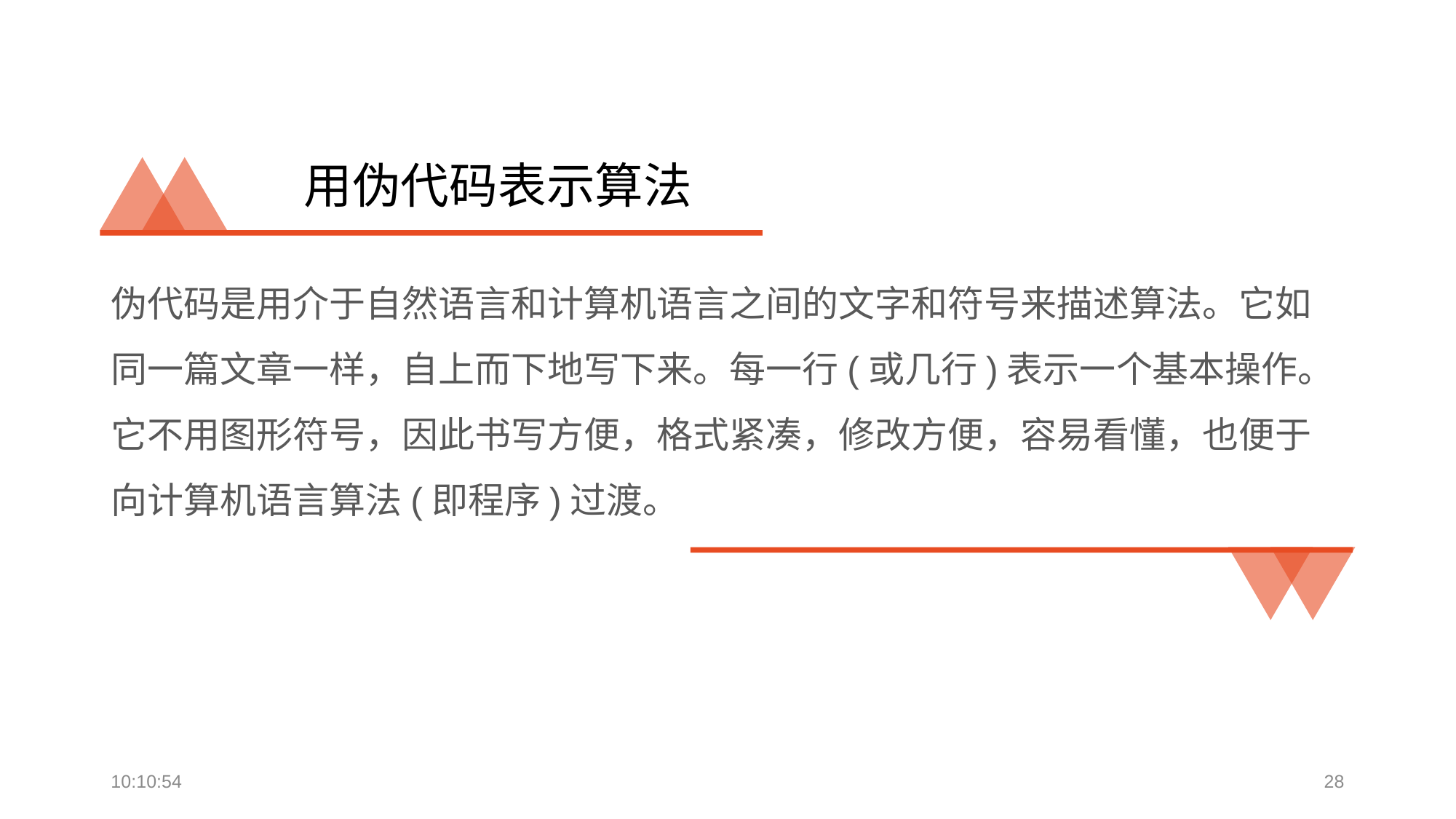

# 用伪代码表示算法

伪代码是用介于自然语言和计算机语言之间的文字和符号来描述算法。它如同一篇文章一样，自上而下地写下来。每一行(或几行)表示一个基本操作。它不用图形符号，因此书写方便，格式紧凑，修改方便，容易看懂，也便于向计算机语言算法(即程序)过渡。

10:10:54
28